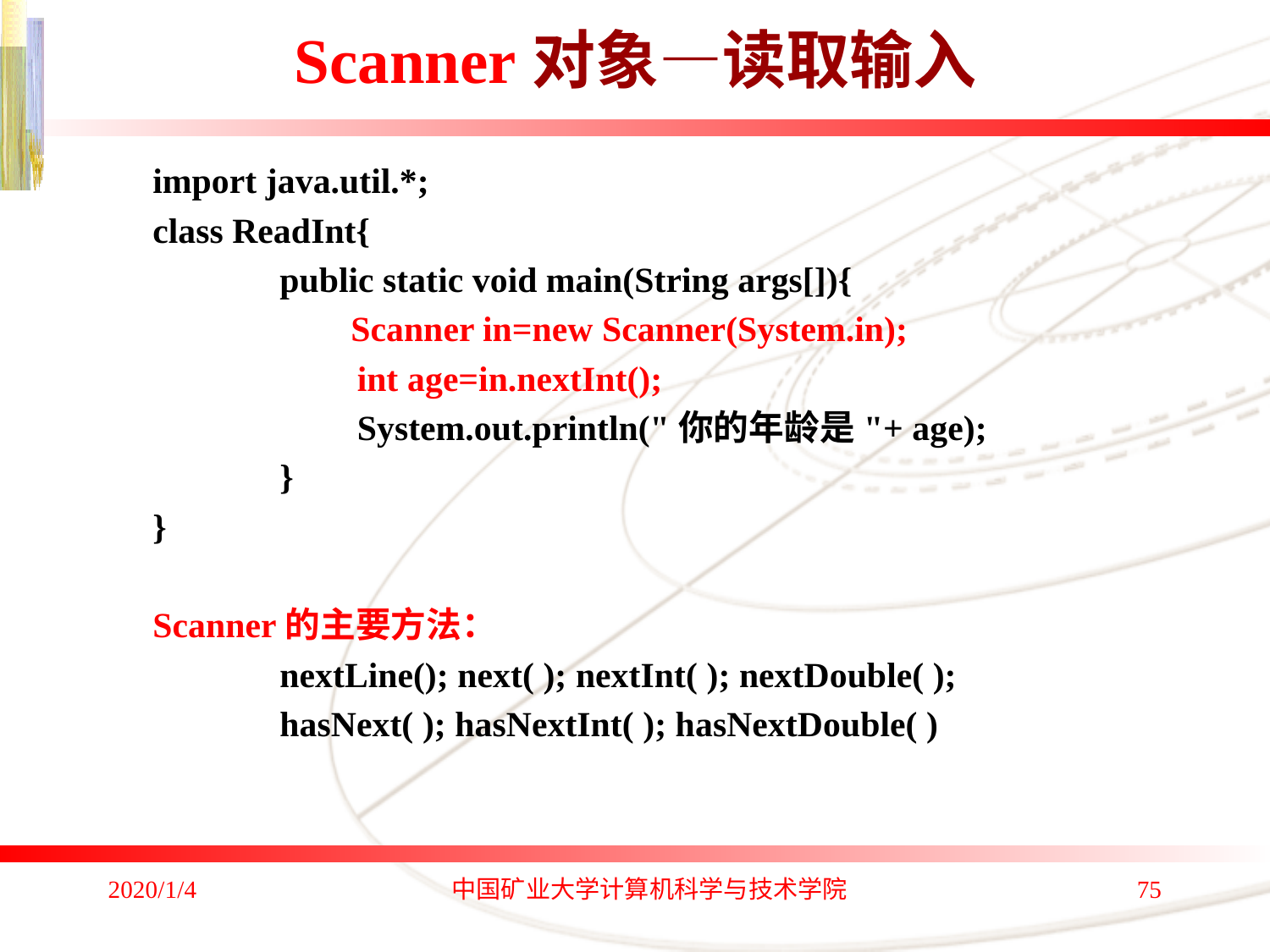

# Scanner对象—读取输入
import java.util.*;
class ReadInt{
	public static void main(String args[]){
	        Scanner in=new Scanner(System.in);
                       int age=in.nextInt();
                       System.out.println("你的年龄是"+ age);
	}
}

Scanner的主要方法：
	nextLine(); next( ); nextInt( ); nextDouble( );
	hasNext( ); hasNextInt( ); hasNextDouble( )

2020/1/4
中国矿业大学计算机科学与技术学院
75